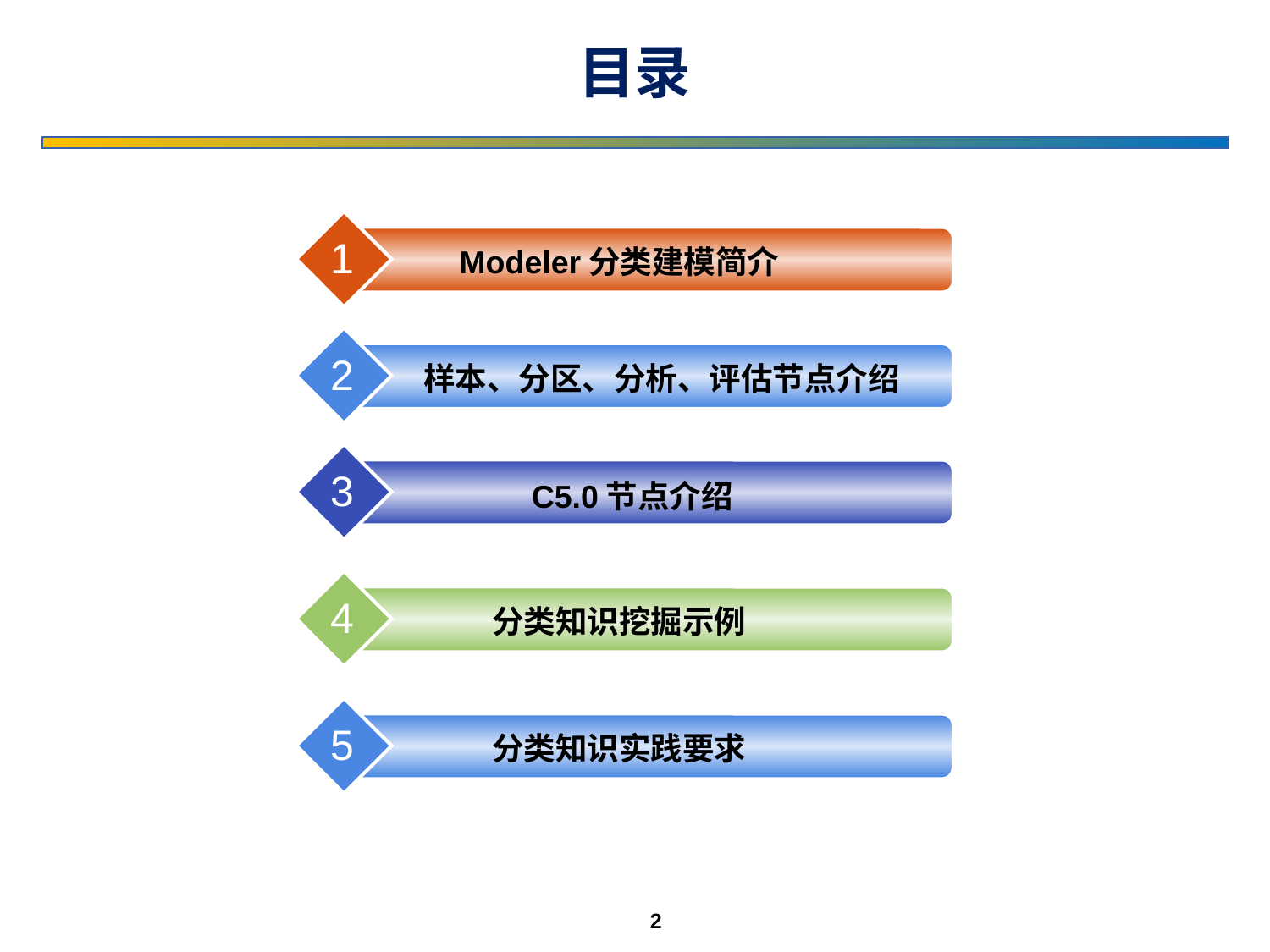

# 目录

1

Modeler分类建模简介

2

样本、分区、分析、评估节点介绍

3

C5.0节点介绍

4

分类知识挖掘示例

5

分类知识实践要求
2